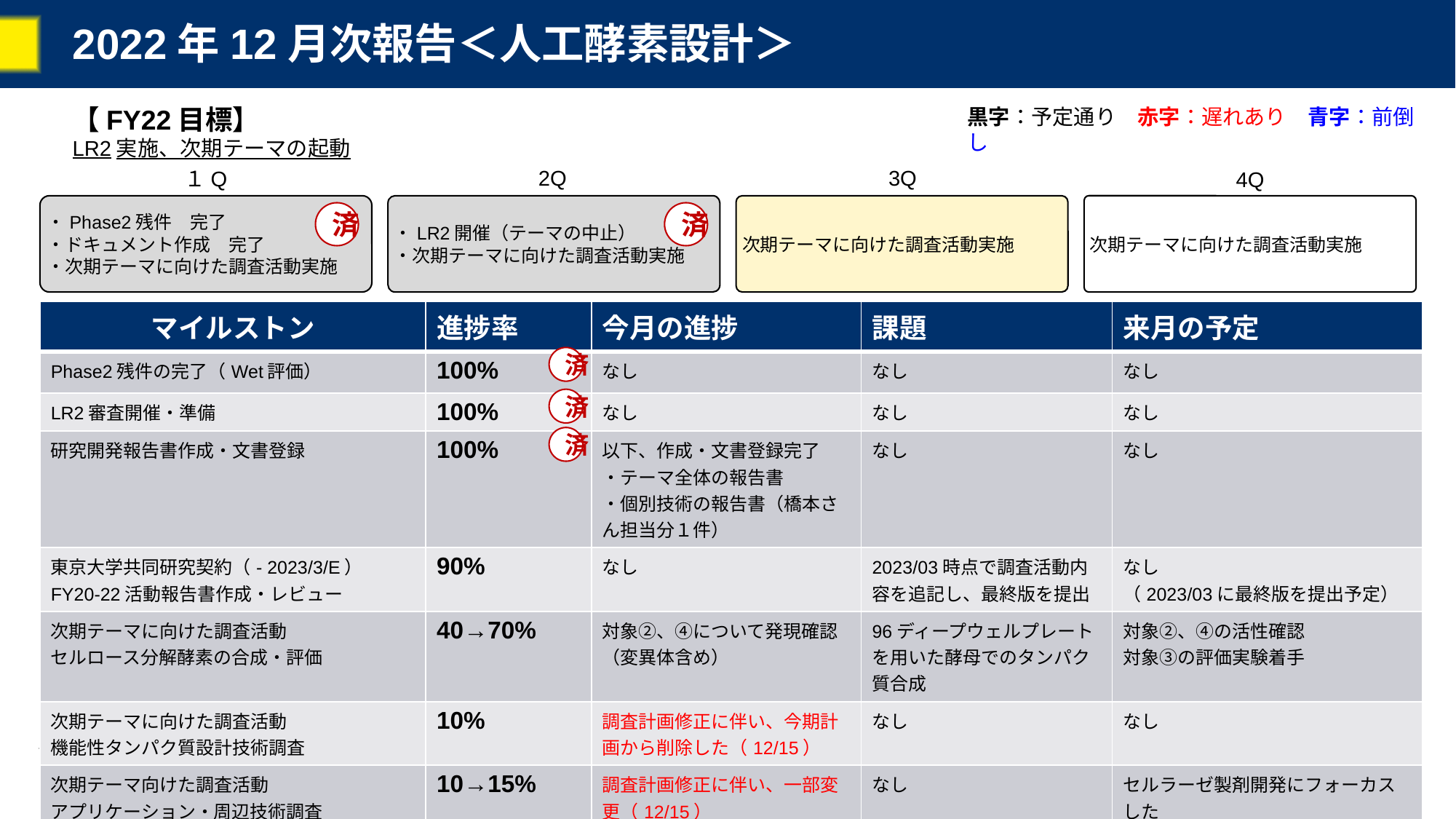

# 2022年12月次報告＜人工酵素設計＞
【FY22目標】
LR2実施、次期テーマの起動
黒字：予定通り　赤字：遅れあり　青字：前倒し
2Q
3Q
１Q
4Q
次期テーマに向けた調査活動実施
次期テーマに向けた調査活動実施
・Phase2残件　完了
・ドキュメント作成　完了
・次期テーマに向けた調査活動実施
・LR2開催（テーマの中止）
・次期テーマに向けた調査活動実施
済
済
| マイルストン | 進捗率 | 今月の進捗 | 課題 | 来月の予定 |
| --- | --- | --- | --- | --- |
| Phase2残件の完了（Wet評価） | 100% | なし | なし | なし |
| LR2審査開催・準備 | 100% | なし | なし | なし |
| 研究開発報告書作成・文書登録 | 100% | 以下、作成・文書登録完了 ・テーマ全体の報告書 ・個別技術の報告書（橋本さん担当分１件） | なし | なし |
| 東京大学共同研究契約（- 2023/3/E） FY20-22活動報告書作成・レビュー | 90% | なし | 2023/03時点で調査活動内容を追記し、最終版を提出 | なし （2023/03に最終版を提出予定） |
| 次期テーマに向けた調査活動 セルロース分解酵素の合成・評価 | 40→70% | 対象②、④について発現確認（変異体含め） | 96ディープウェルプレートを用いた酵母でのタンパク質合成 | 対象②、④の活性確認 対象③の評価実験着手 |
| 次期テーマに向けた調査活動 機能性タンパク質設計技術調査 | 10% | 調査計画修正に伴い、今期計画から削除した（12/15） | なし | なし |
| 次期テーマ向けた調査活動 アプリケーション・周辺技術調査 | 10→15% | 調査計画修正に伴い、一部変更（12/15） | なし | セルラーゼ製剤開発にフォーカスした 技術調査 |
済
済
済
3